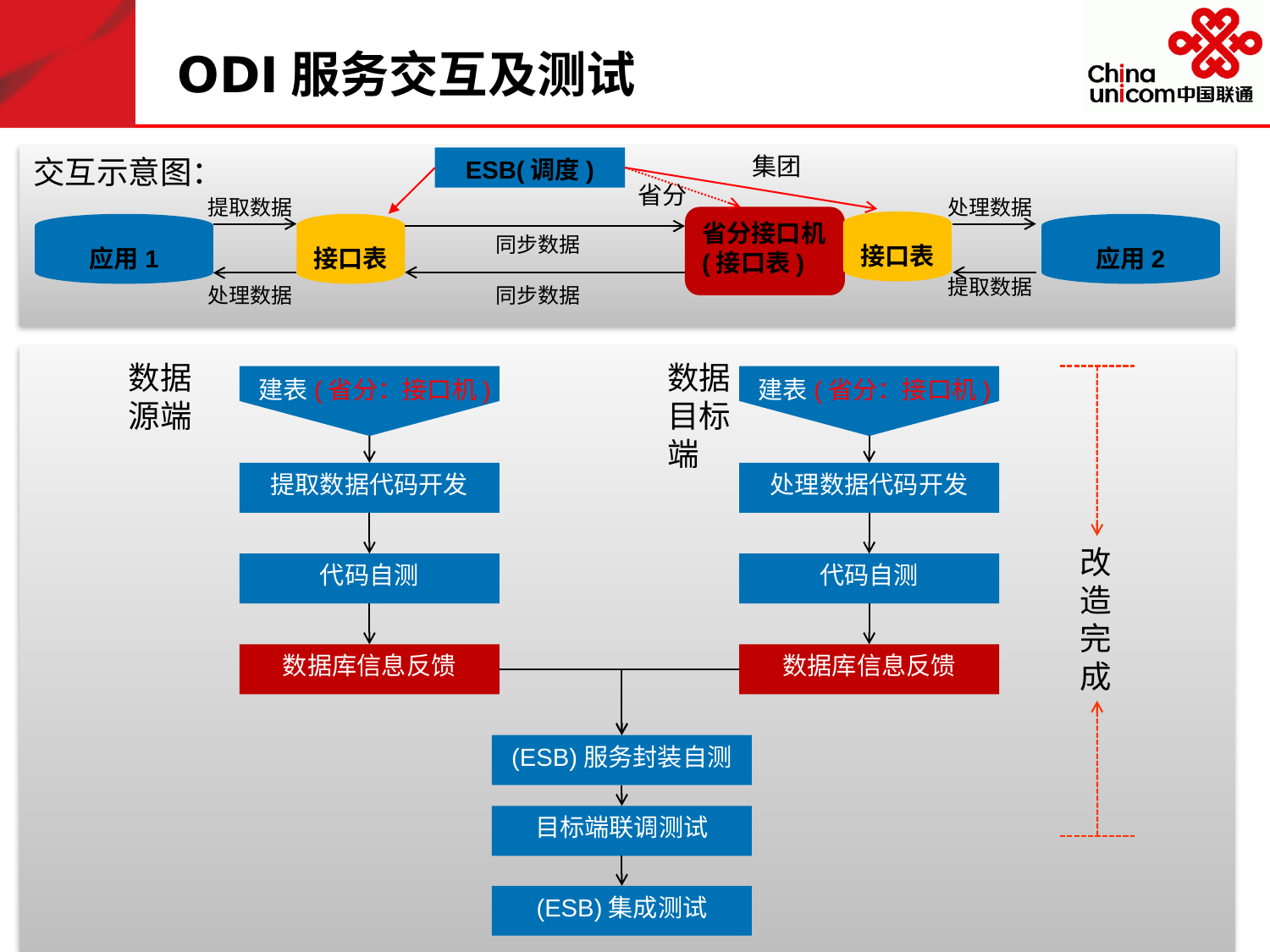

# ODI服务交互及测试
集团

交互示意图：
ESB(调度)
省分
提取数据
处理数据
省分接口机(接口表)
接口表
应用1
接口表
应用2
同步数据
提取数据

处理数据
同步数据

数据源端
数据目标端
建表(省分：接口机)
建表(省分：接口机)
提取数据代码开发
处理数据代码开发
改造完成
代码自测
代码自测
数据库信息反馈
数据库信息反馈
(ESB)服务封装自测
目标端联调测试
(ESB)集成测试